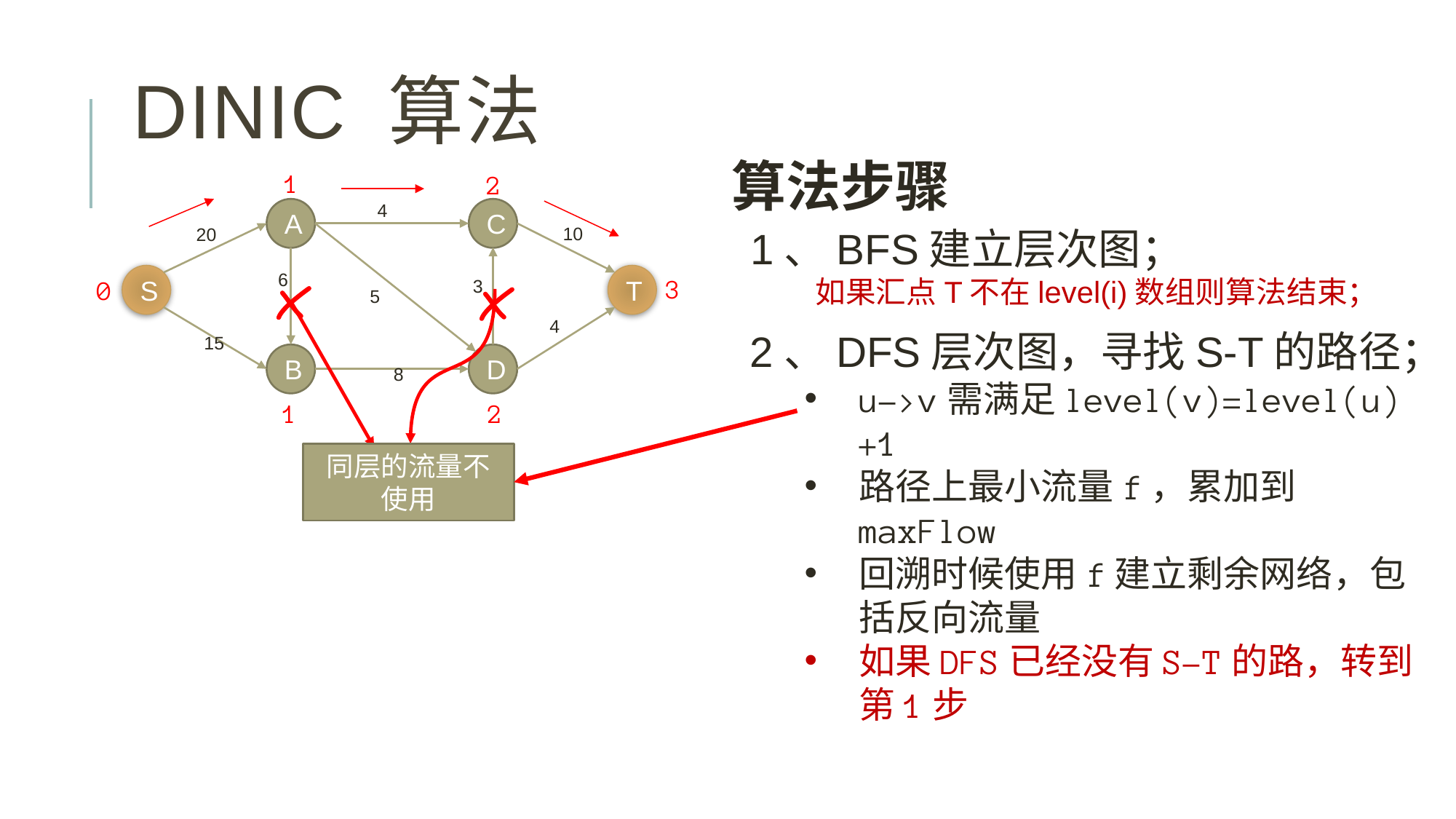

# Dinic 算法
算法步骤
1
2
4
A
C
10
20
6
T
S
3
5
4
15
D
B
8
1、BFS建立层次图；
3
如果汇点T不在level(i)数组则算法结束；
0

2、DFS层次图，寻找S-T的路径；
u->v需满足level(v)=level(u)+1
路径上最小流量f，累加到maxFlow
回溯时候使用f建立剩余网络，包括反向流量
如果DFS已经没有S-T的路，转到第1步

1
2
同层的流量不使用